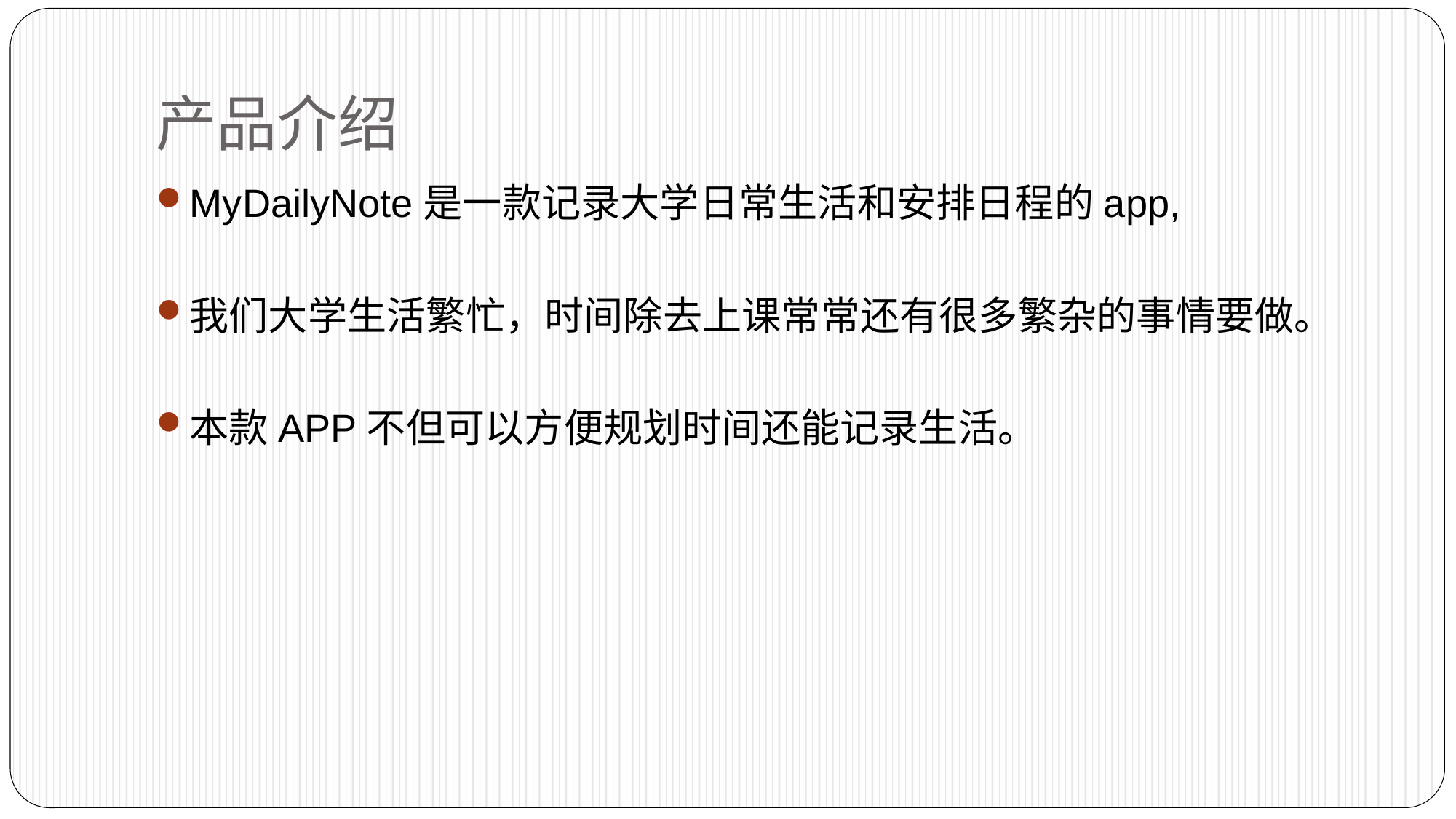

# 产品介绍
MyDailyNote是一款记录大学日常生活和安排日程的app,

我们大学生活繁忙，时间除去上课常常还有很多繁杂的事情要做。

本款APP不但可以方便规划时间还能记录生活。